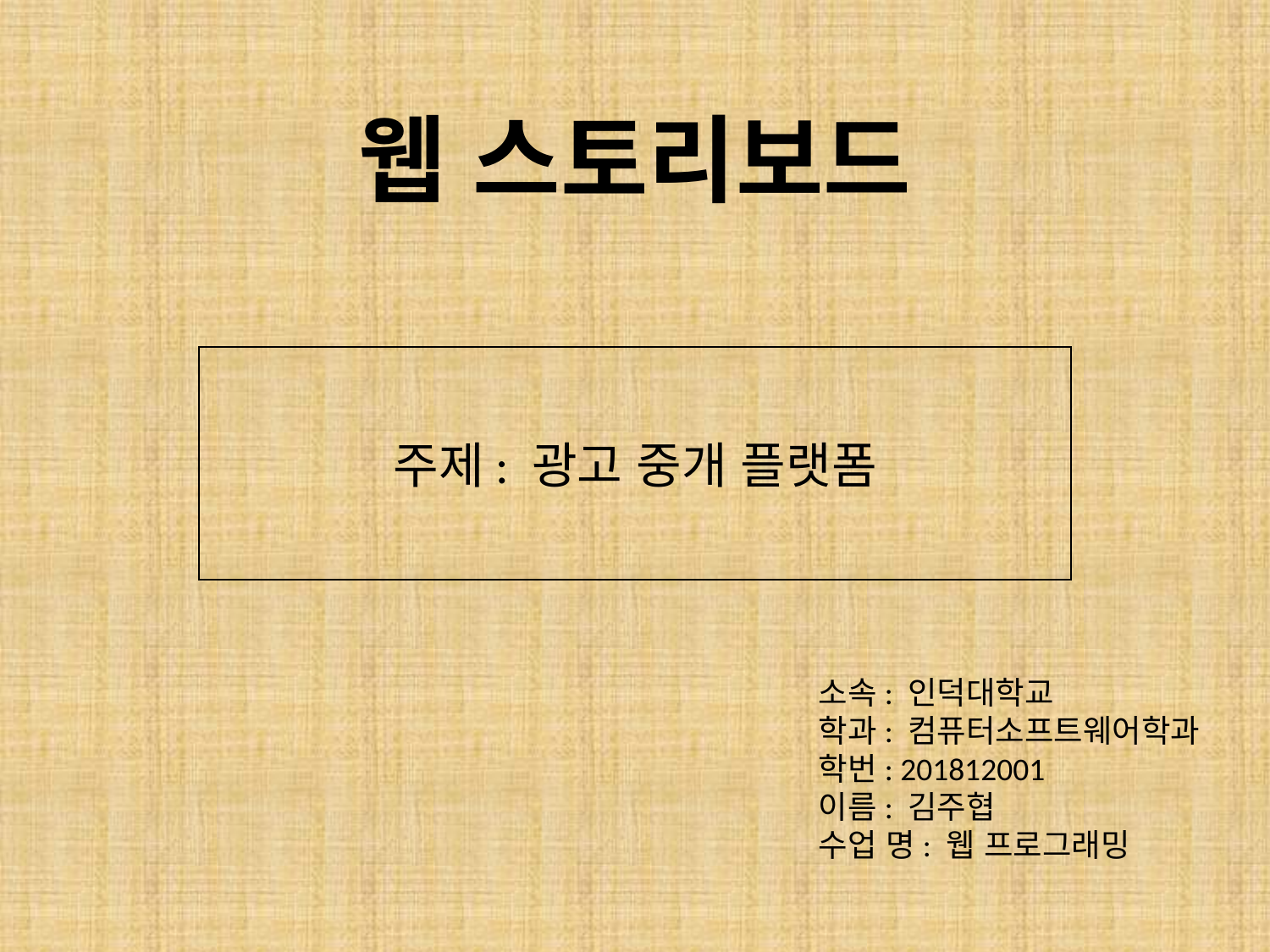

웹 스토리보드
주제: 광고 중개 플랫폼
소속: 인덕대학교
학과: 컴퓨터소프트웨어학과
학번: 201812001
이름: 김주협
수업 명: 웹 프로그래밍